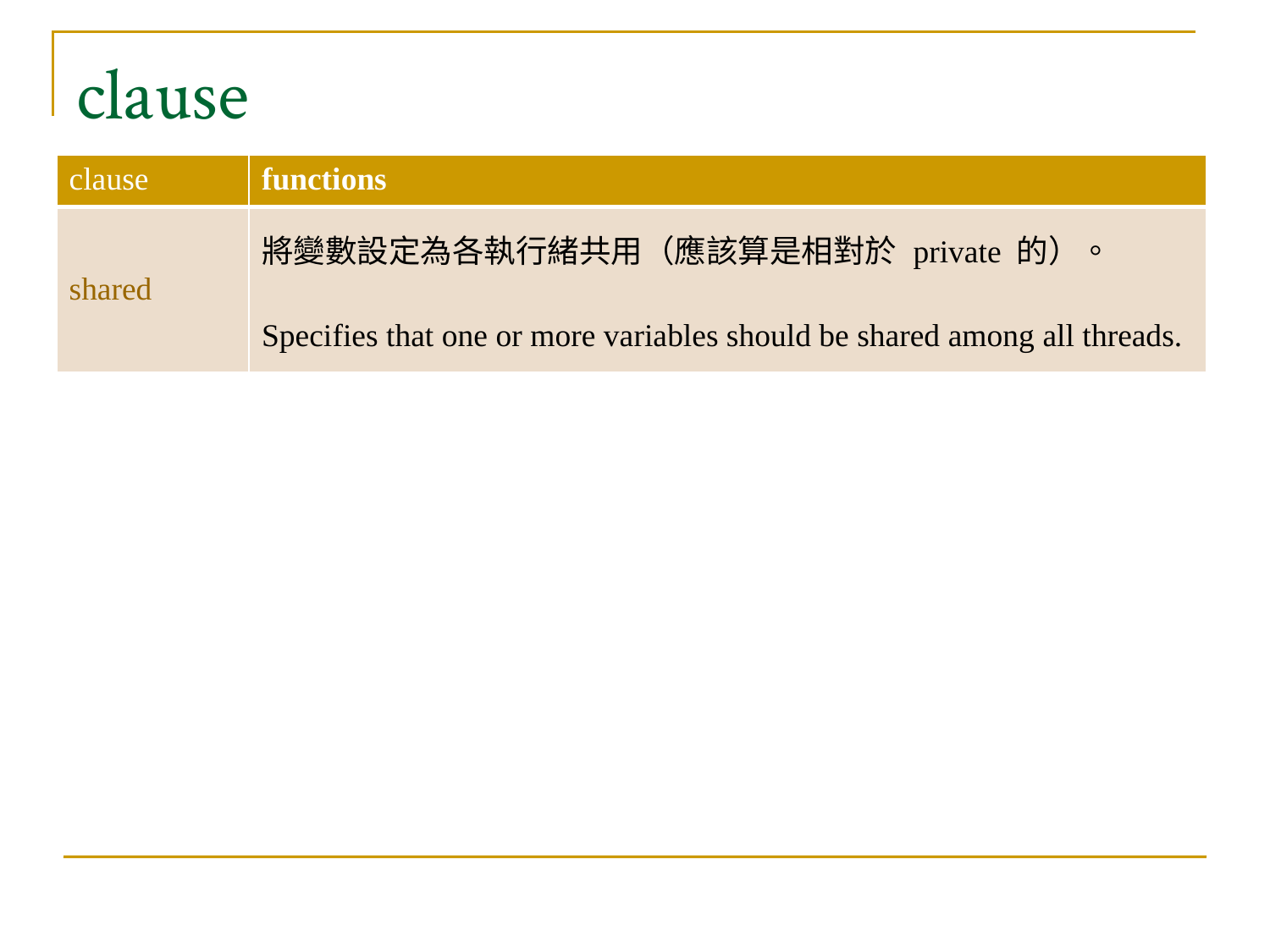

# clause
| clause | functions |
| --- | --- |
| shared | 將變數設定為各執行緒共用（應該算是相對於 private 的）。 Specifies that one or more variables should be shared among all threads. |